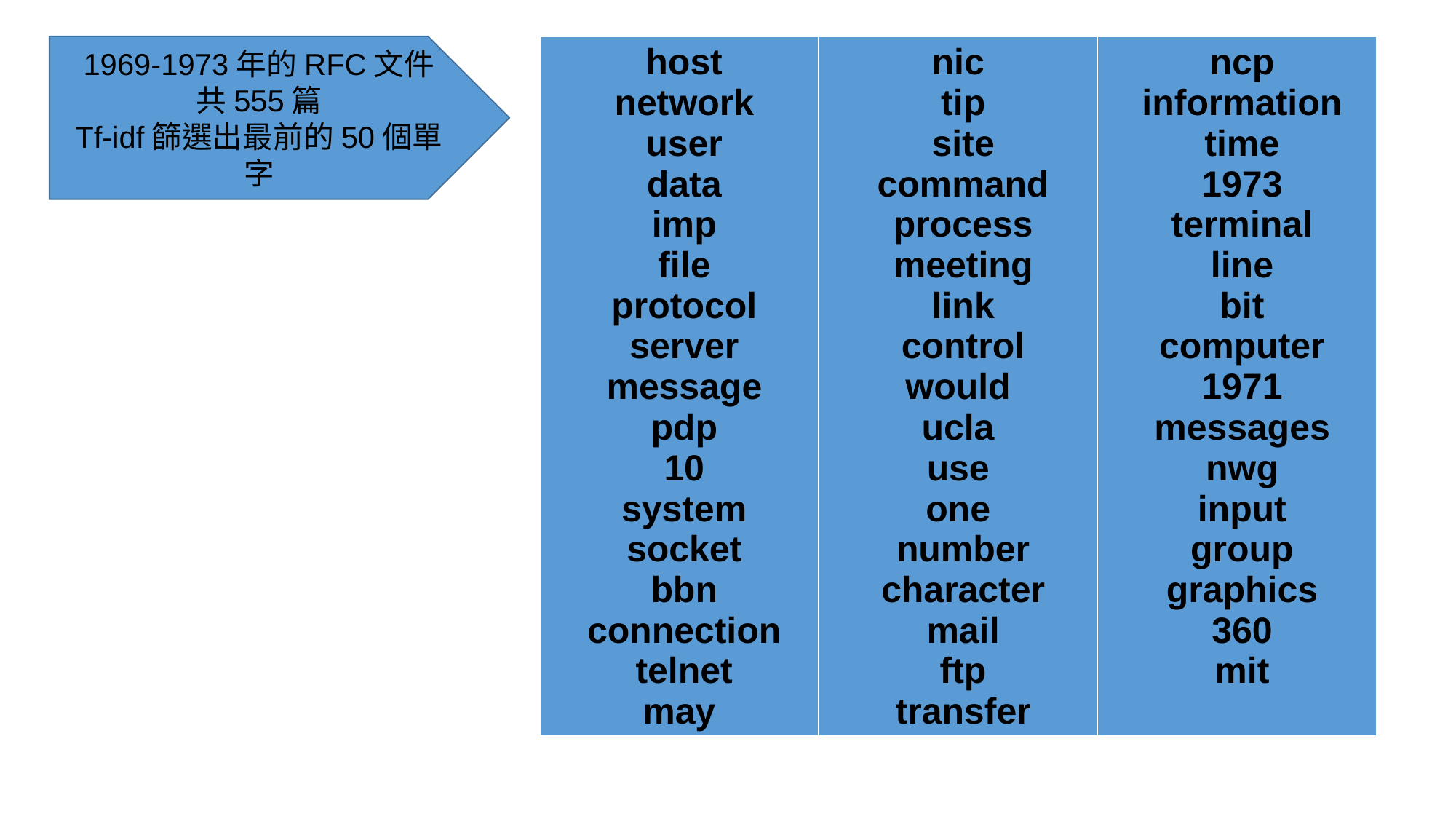

1969-1973年的RFC文件
共555篇
Tf-idf篩選出最前的50個單字
| host network user data imp file protocol server message pdp 10 system socket bbn connection telnet may | nic tip site command process meeting link control would ucla use one number character mail ftp transfer | ncp information time 1973 terminal line bit computer 1971 messages nwg input group graphics 360 mit |
| --- | --- | --- |